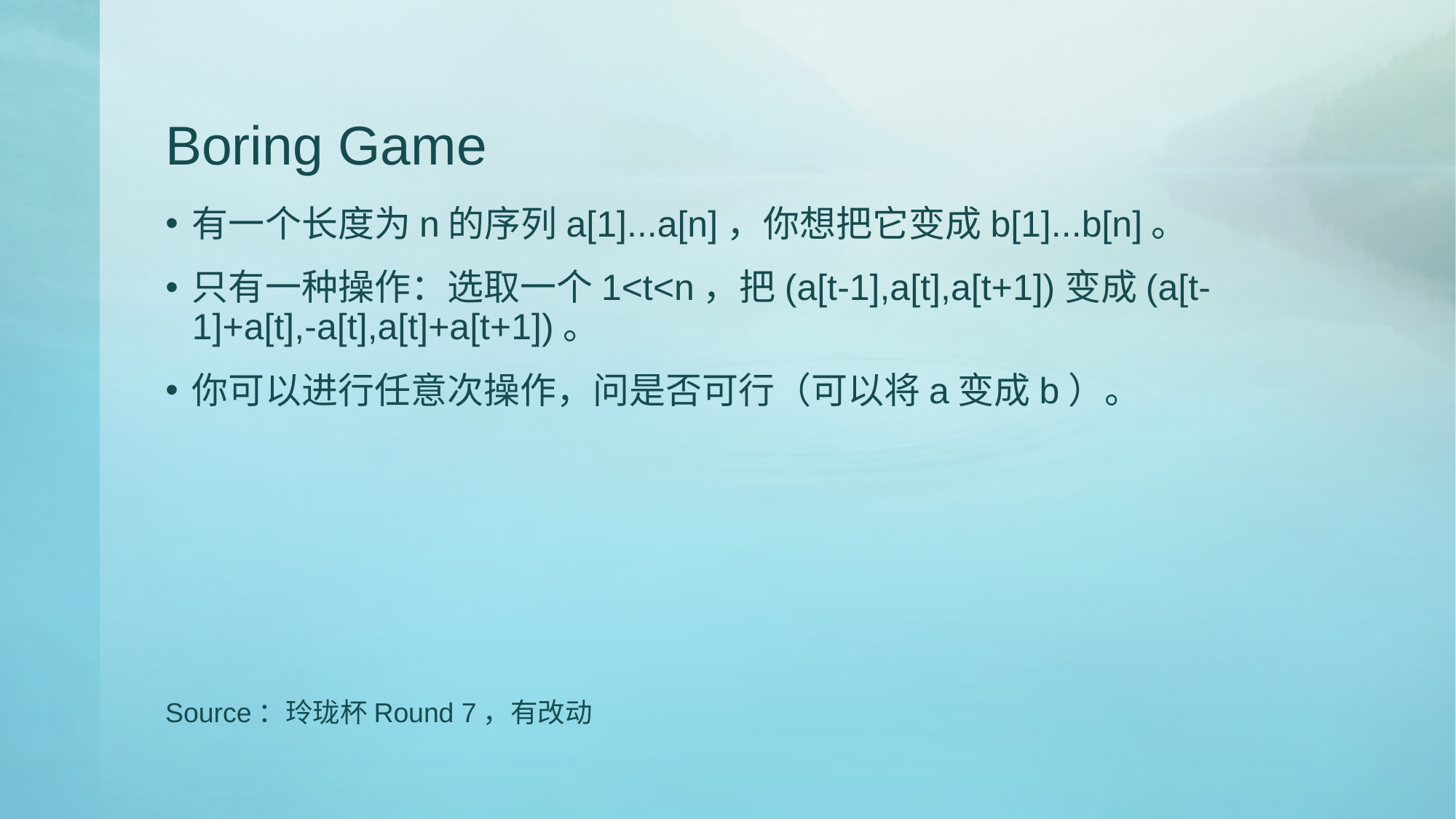

# Boring Game
有一个长度为n的序列a[1]...a[n]，你想把它变成b[1]...b[n]。
只有一种操作：选取一个1<t<n，把(a[t-1],a[t],a[t+1])变成(a[t-1]+a[t],-a[t],a[t]+a[t+1])。
你可以进行任意次操作，问是否可行（可以将a变成b）。
Source：玲珑杯Round 7，有改动